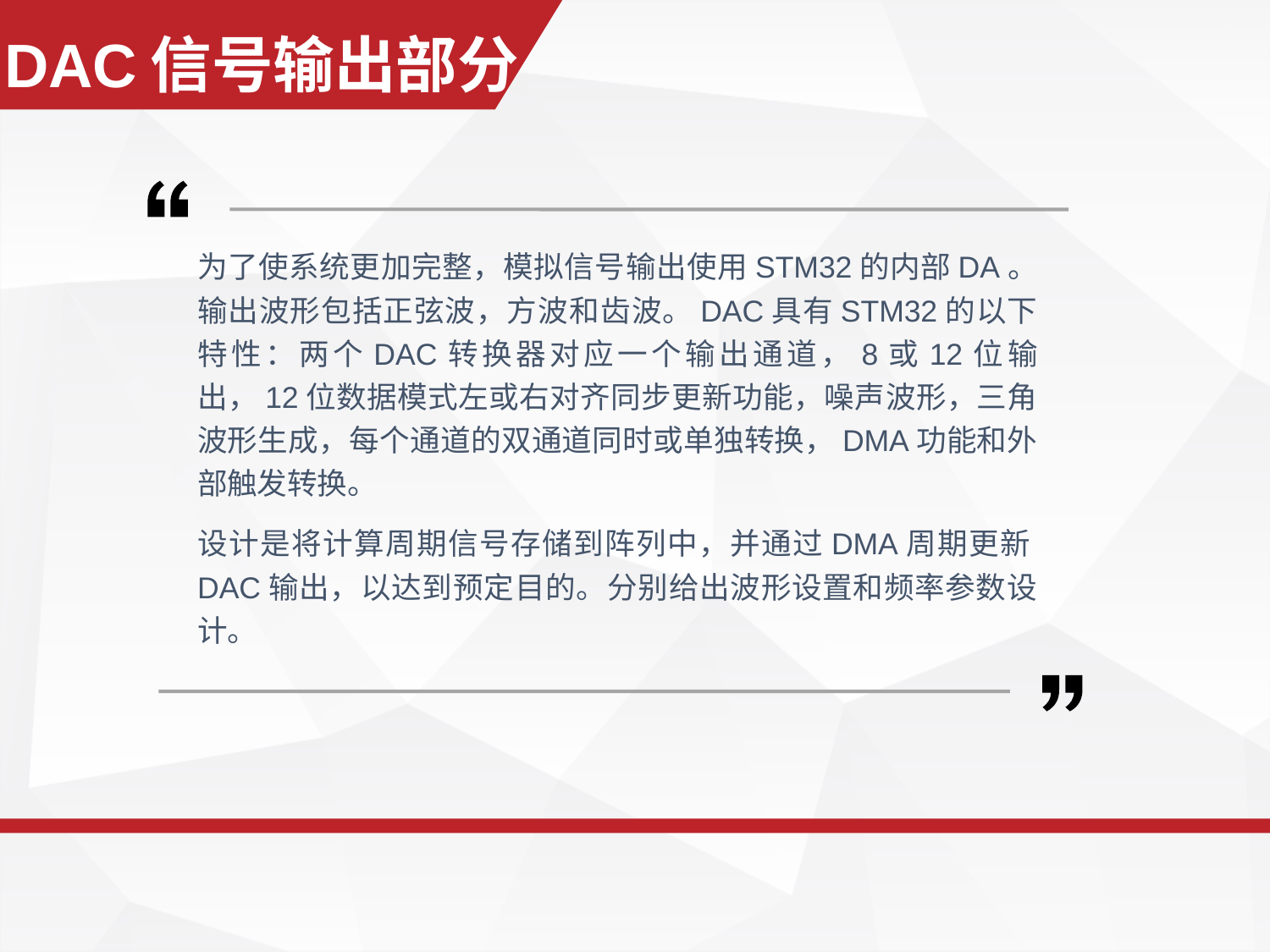

# DAC信号输出部分

为了使系统更加完整，模拟信号输出使用STM32的内部DA。输出波形包括正弦波，方波和齿波。DAC具有STM32的以下特性：两个DAC转换器对应一个输出通道，8或12位输出，12位数据模式左或右对齐同步更新功能，噪声波形，三角波形生成，每个通道的双通道同时或单独转换，DMA功能和外部触发转换。
设计是将计算周期信号存储到阵列中，并通过DMA周期更新DAC输出，以达到预定目的。分别给出波形设置和频率参数设计。